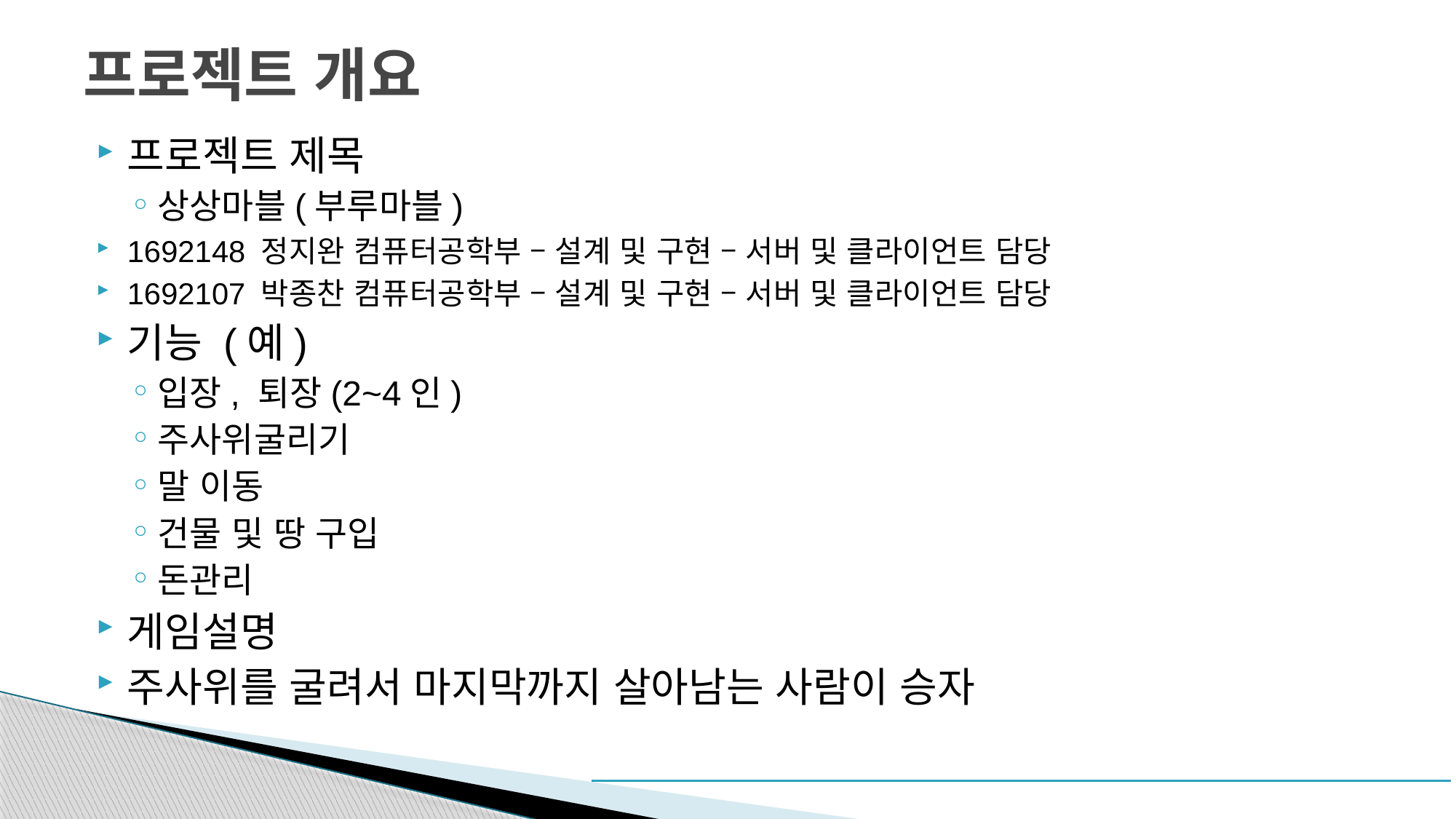

# 프로젝트 개요
프로젝트 제목
상상마블(부루마블)
1692148 정지완 컴퓨터공학부 – 설계 및 구현 – 서버 및 클라이언트 담당
1692107 박종찬 컴퓨터공학부 – 설계 및 구현 – 서버 및 클라이언트 담당
기능 (예)
입장, 퇴장(2~4인)
주사위굴리기
말 이동
건물 및 땅 구입
돈관리
게임설명
주사위를 굴려서 마지막까지 살아남는 사람이 승자